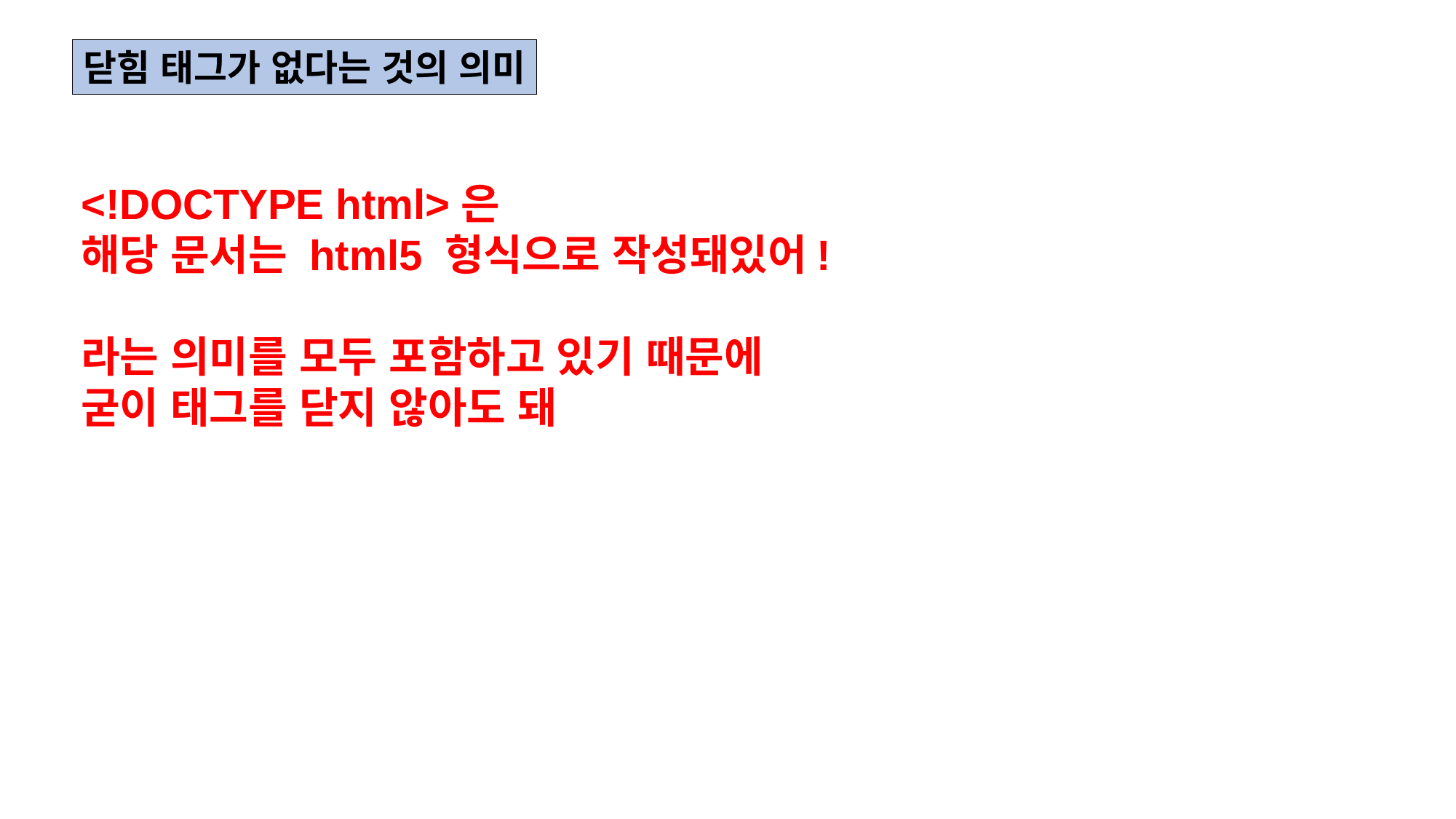

닫힘 태그가 없다는 것의 의미
<!DOCTYPE html>은
해당 문서는 html5 형식으로 작성돼있어!

라는 의미를 모두 포함하고 있기 때문에
굳이 태그를 닫지 않아도 돼